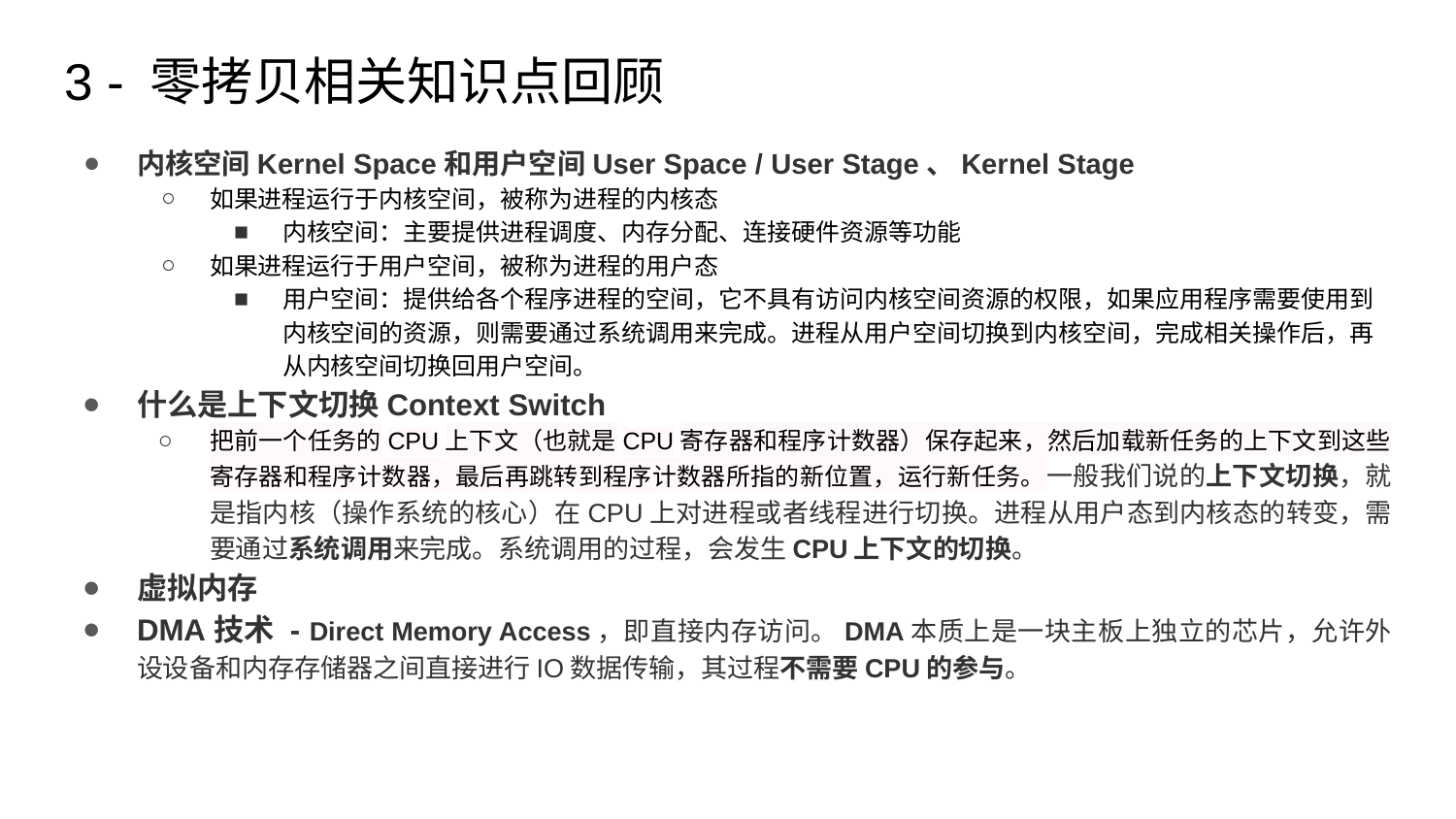

# 3 - 零拷贝相关知识点回顾
内核空间Kernel Space和用户空间User Space / User Stage、Kernel Stage
如果进程运行于内核空间，被称为进程的内核态
内核空间：主要提供进程调度、内存分配、连接硬件资源等功能
如果进程运行于用户空间，被称为进程的用户态
用户空间：提供给各个程序进程的空间，它不具有访问内核空间资源的权限，如果应用程序需要使用到内核空间的资源，则需要通过系统调用来完成。进程从用户空间切换到内核空间，完成相关操作后，再从内核空间切换回用户空间。
什么是上下文切换Context Switch
把前一个任务的CPU上下文（也就是CPU寄存器和程序计数器）保存起来，然后加载新任务的上下文到这些寄存器和程序计数器，最后再跳转到程序计数器所指的新位置，运行新任务。一般我们说的上下文切换，就是指内核（操作系统的核心）在CPU上对进程或者线程进行切换。进程从用户态到内核态的转变，需要通过系统调用来完成。系统调用的过程，会发生CPU上下文的切换。
虚拟内存
DMA技术 - Direct Memory Access，即直接内存访问。DMA本质上是一块主板上独立的芯片，允许外设设备和内存存储器之间直接进行IO数据传输，其过程不需要CPU的参与。